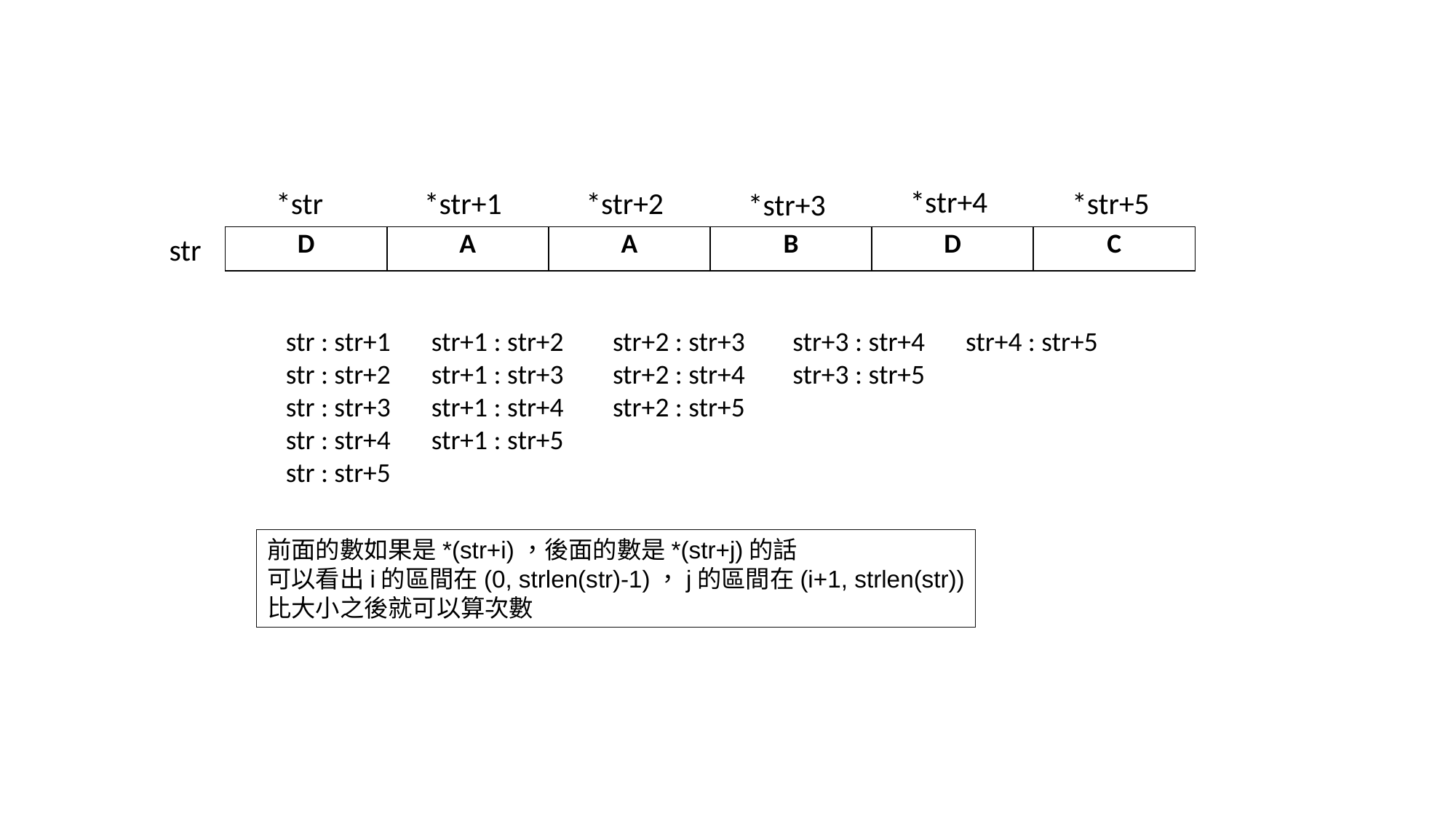

*str+4
*str+2
*str+5
*str
*str+1
*str+3
str
| D | A | A | B | D | C |
| --- | --- | --- | --- | --- | --- |
str : str+1
str : str+2
str : str+3
str : str+4
str : str+5
str+1 : str+2
str+1 : str+3
str+1 : str+4
str+1 : str+5
str+2 : str+3
str+2 : str+4
str+2 : str+5
str+3 : str+4
str+3 : str+5
str+4 : str+5
前面的數如果是*(str+i)，後面的數是*(str+j)的話
可以看出i的區間在(0, strlen(str)-1)，j的區間在(i+1, strlen(str))
比大小之後就可以算次數